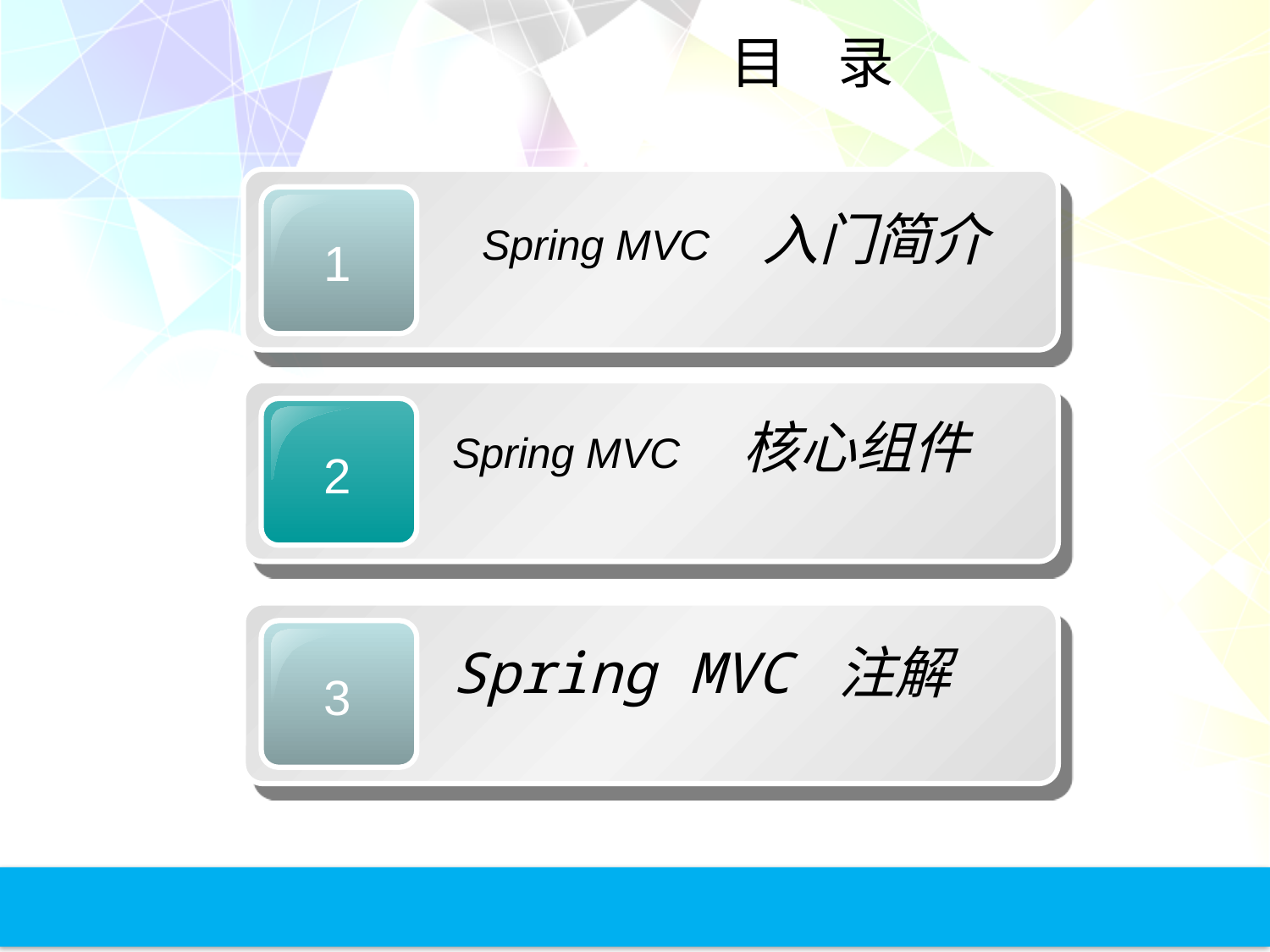

目    录
#

1
 Spring MVC    入门简介

2
Spring MVC     核心组件

3
Spring MVC 注解